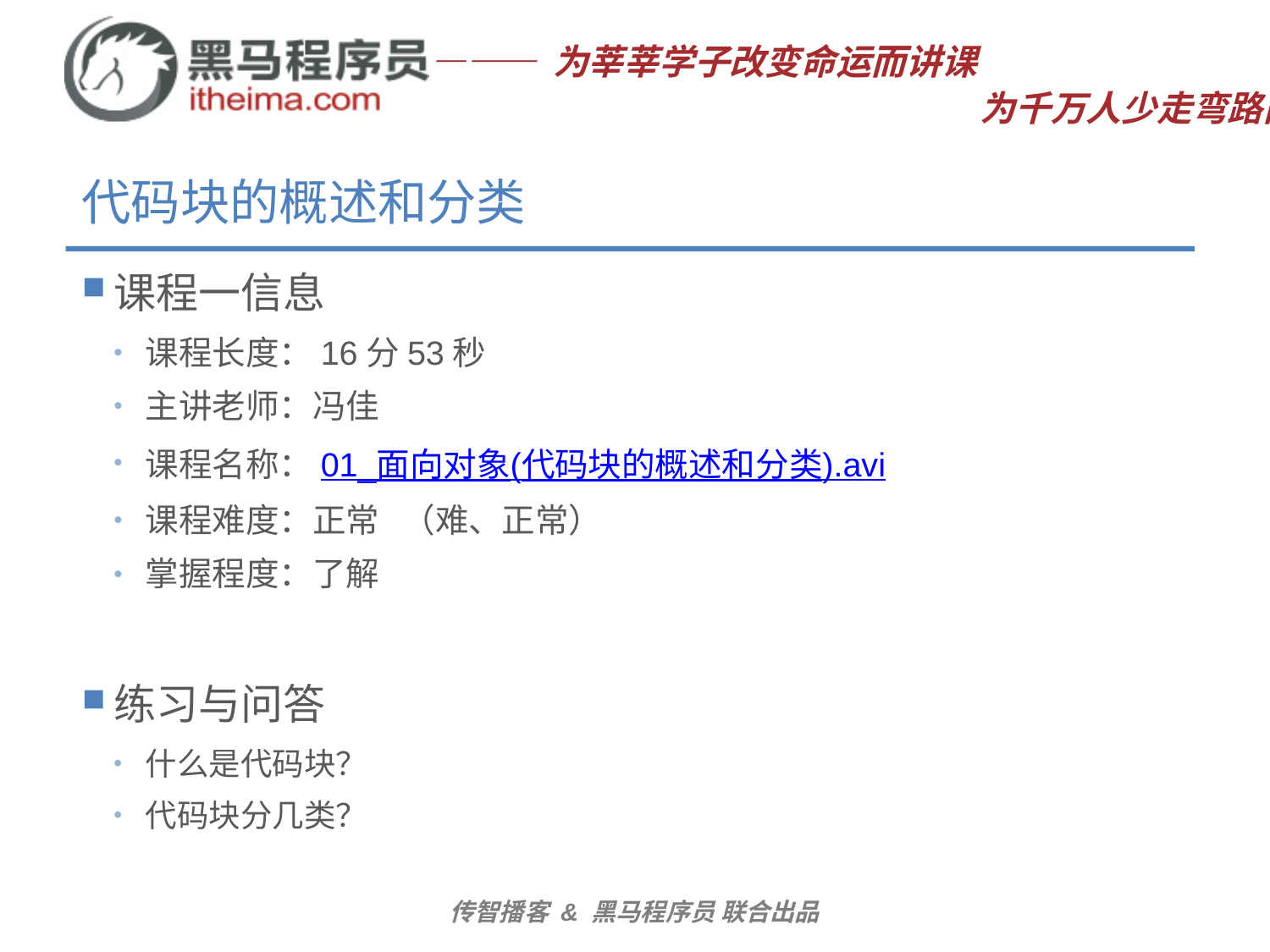

# 代码块的概述和分类
课程一信息
课程长度：16分53秒
主讲老师：冯佳
课程名称：01_面向对象(代码块的概述和分类).avi
课程难度：正常   （难、正常）
掌握程度：了解

练习与问答
什么是代码块？
代码块分几类？